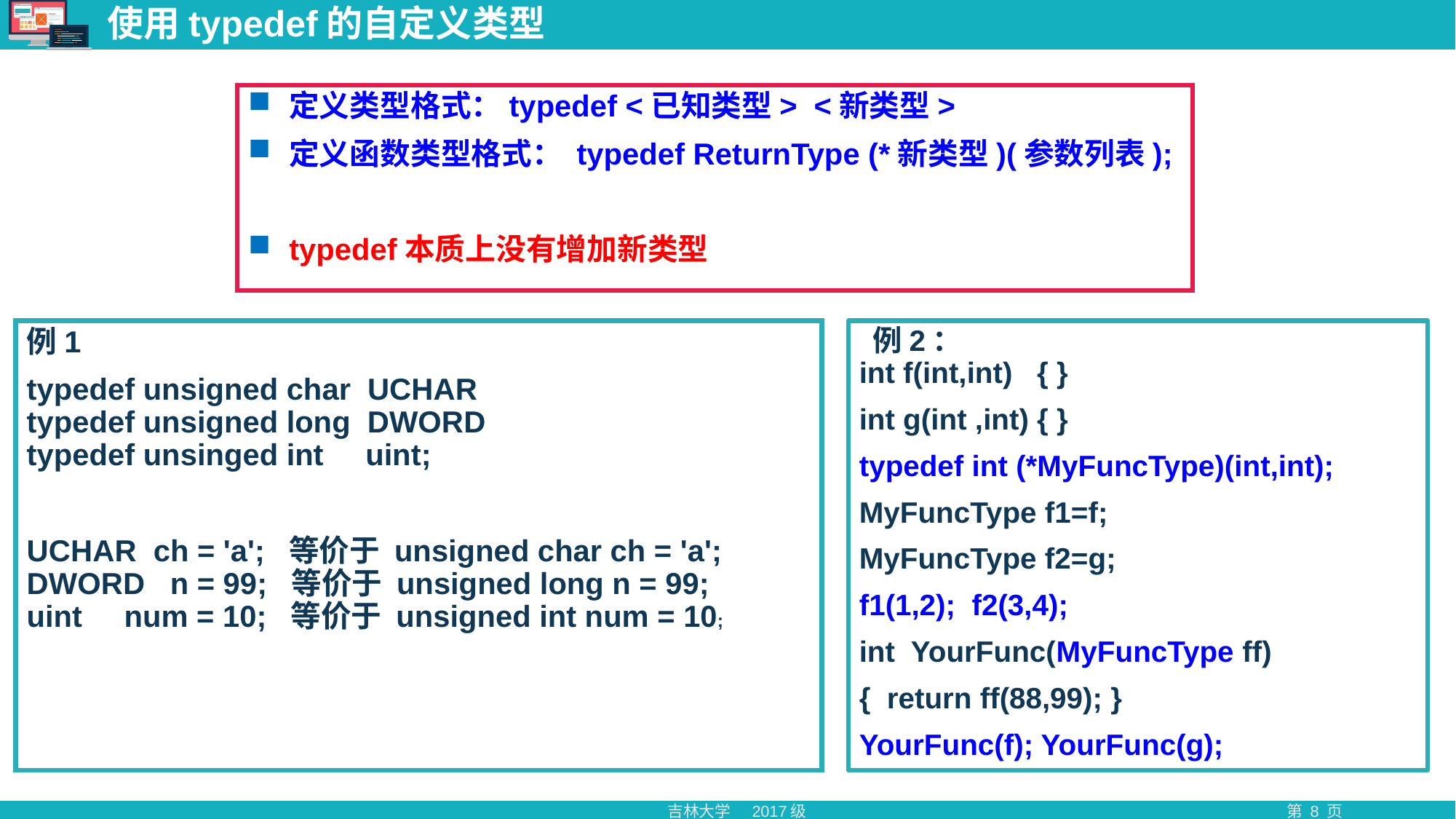

# 使用typedef的自定义类型
定义类型格式：typedef <已知类型>  <新类型>
定义函数类型格式： typedef ReturnType (*新类型)(参数列表);

typedef本质上没有增加新类型
例1
typedef unsigned char  UCHAR
typedef unsigned long  DWORD
typedef unsinged int     uint;

UCHAR  ch = 'a';  等价于 unsigned char ch = 'a';
DWORD   n = 99;  等价于 unsigned long n = 99;
uint     num = 10;  等价于 unsigned int num = 10;
 例2：
int f(int,int)   { }
int g(int ,int) { }
typedef int (*MyFuncType)(int,int);
MyFuncType f1=f;
MyFuncType f2=g;
f1(1,2);  f2(3,4);
int  YourFunc(MyFuncType ff)
{  return ff(88,99); }
YourFunc(f); YourFunc(g);